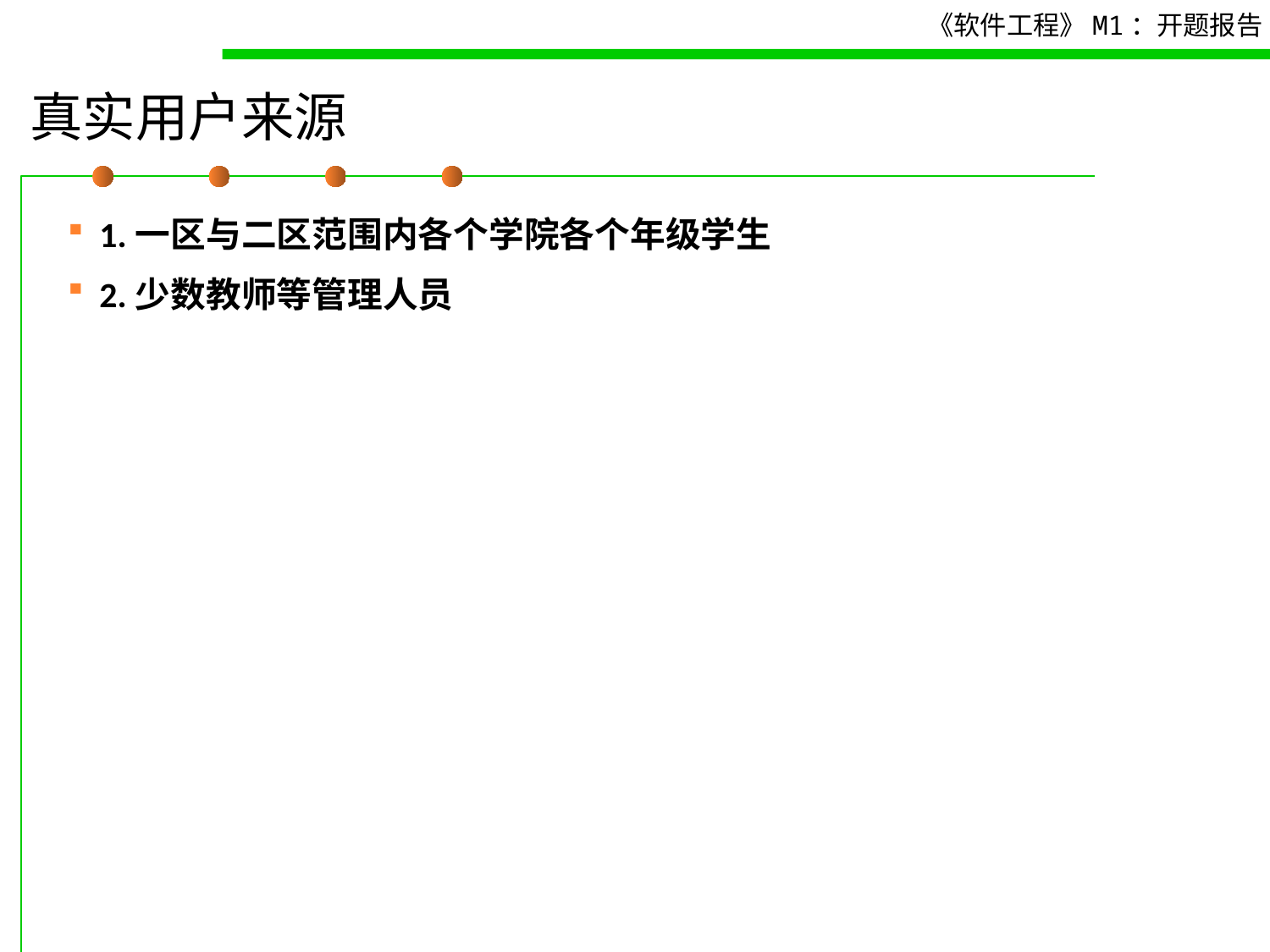

# 真实用户来源
1.一区与二区范围内各个学院各个年级学生
2.少数教师等管理人员